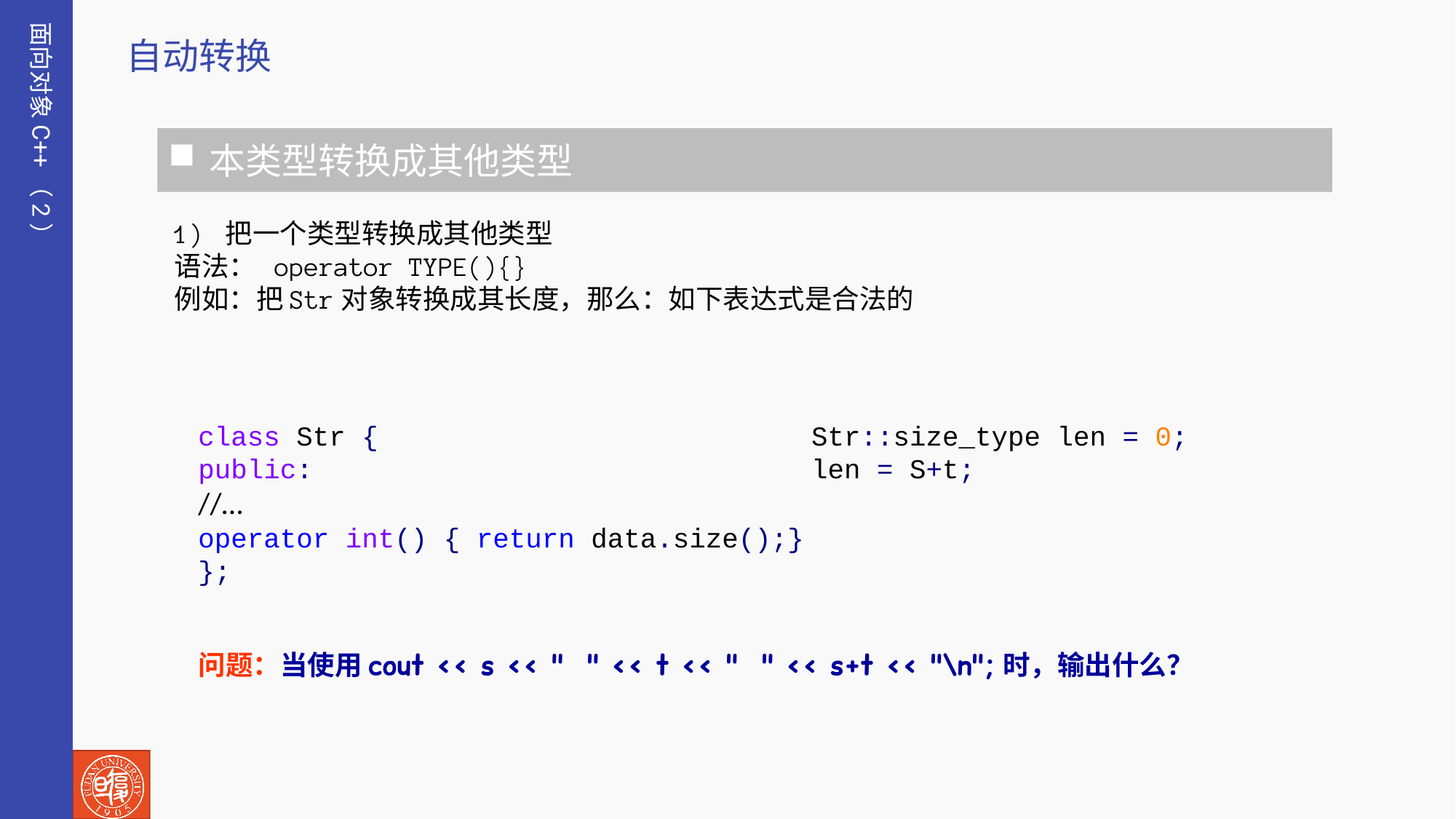

面向对象C++（2）
自动转换
本类型转换成其他类型
1) 把一个类型转换成其他类型
语法：  operator TYPE(){}
例如：把Str对象转换成其长度，那么：如下表达式是合法的
class Str {
public:
//…
operator int() { return data.size();}
};
 Str::size_type len = 0;
 len = S+t;
问题：当使用cout << s << "  " << t << "  " << s+t << "\n";时，输出什么？